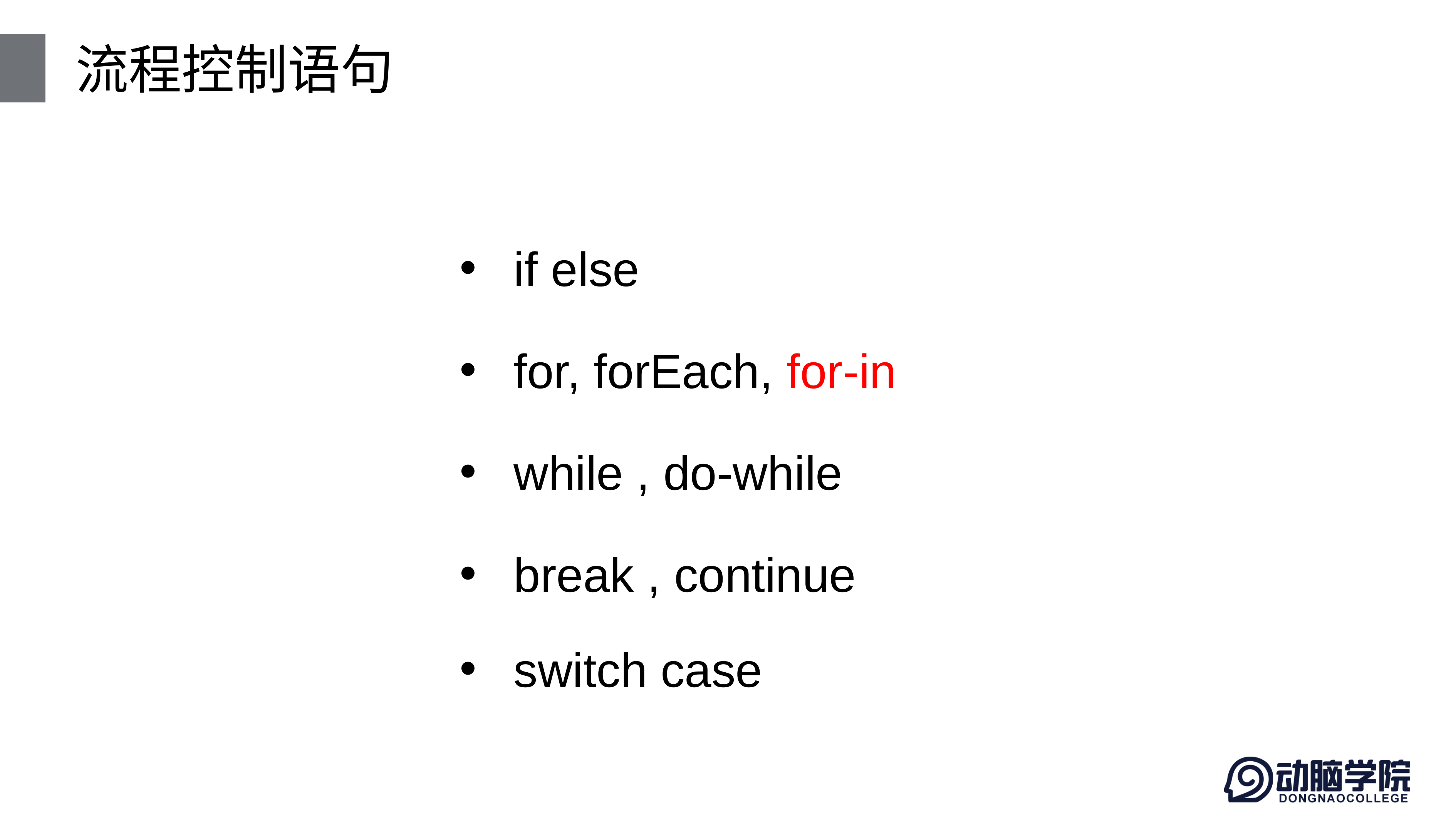

# 流程控制语句
if else
for, forEach, for-in
while , do-while
break , continue
switch case